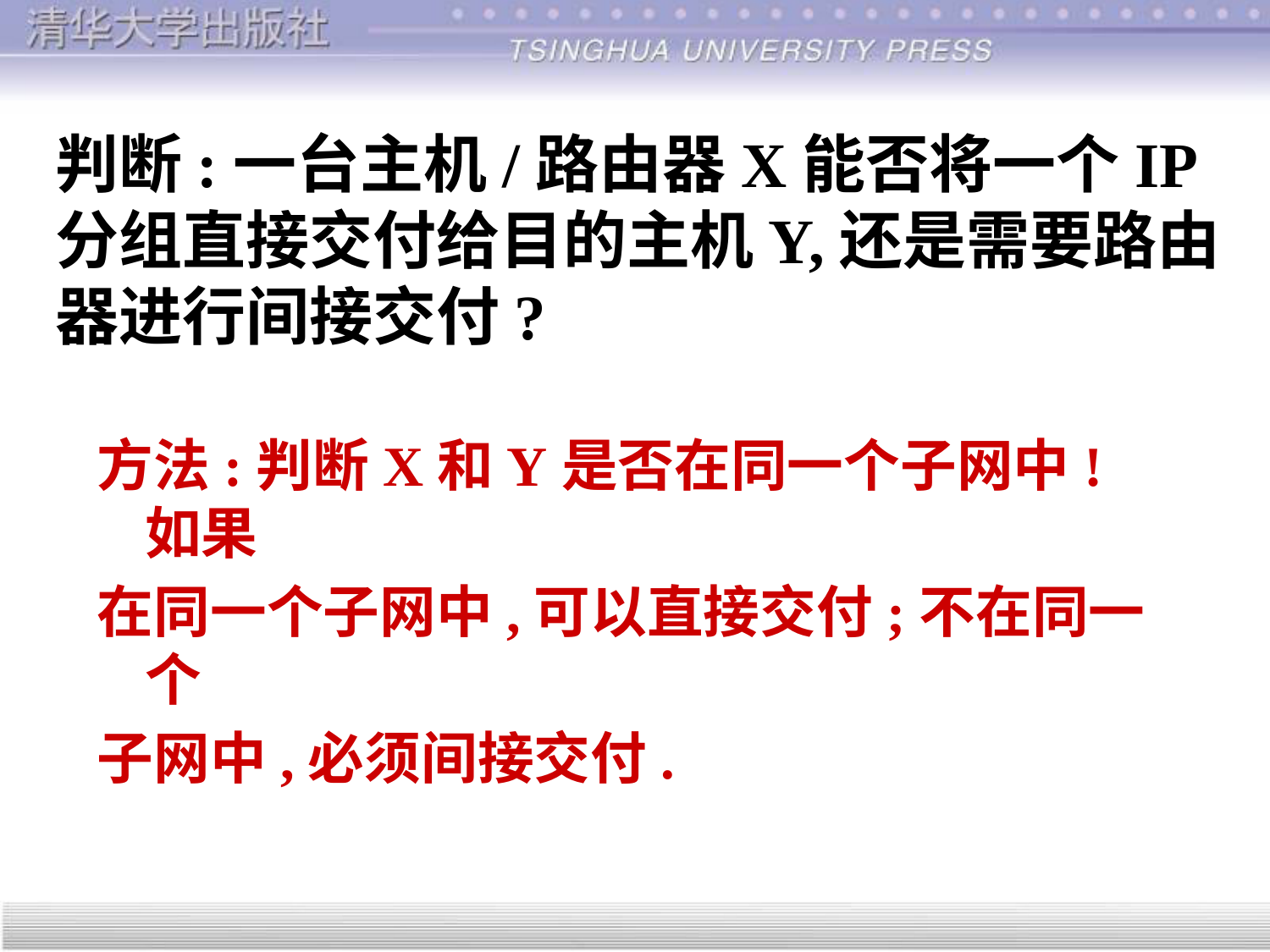

# 判断:一台主机/路由器X能否将一个IP分组直接交付给目的主机Y,还是需要路由器进行间接交付?
方法:判断X和Y是否在同一个子网中!  如果
在同一个子网中,可以直接交付;不在同一个
子网中,必须间接交付.

7